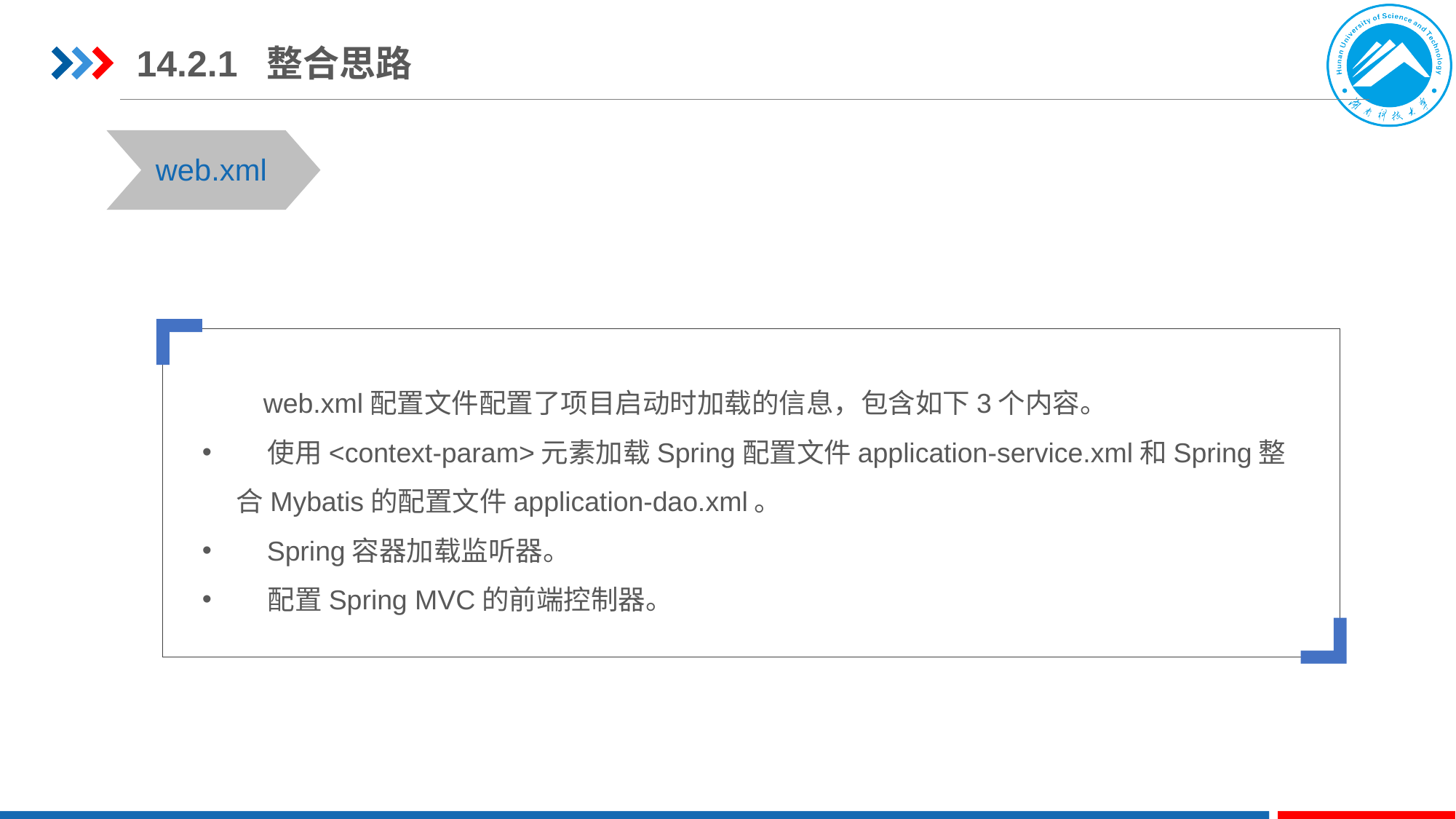

14.2.1  整合思路

web.xml

        web.xml配置文件配置了项目启动时加载的信息，包含如下3个内容。
    使用<context-param>元素加载Spring配置文件application-service.xml和Spring整合Mybatis的配置文件application-dao.xml。
    Spring容器加载监听器。
    配置Spring MVC的前端控制器。